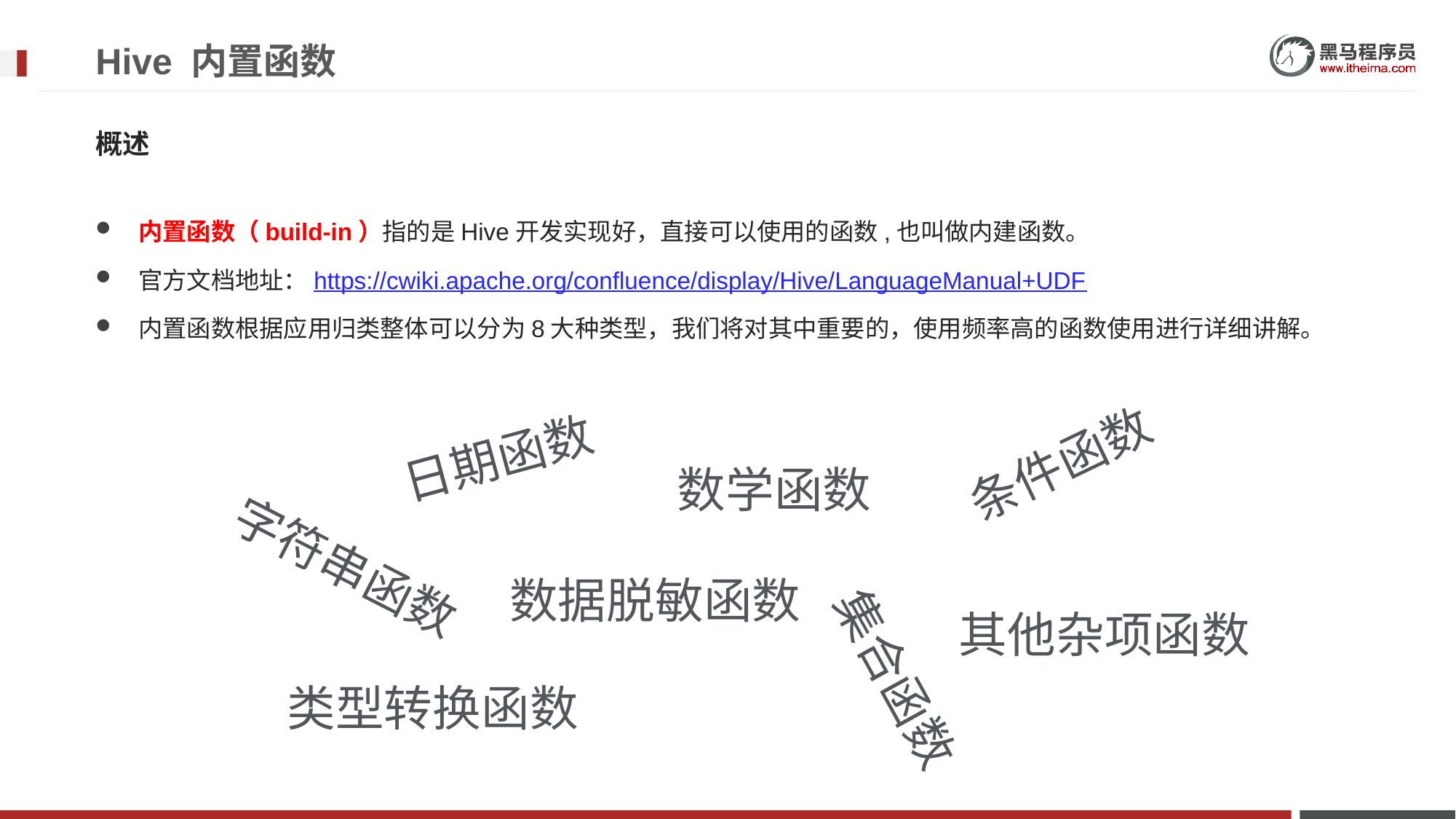

# Hive 内置函数
概述
内置函数（build-in）指的是Hive开发实现好，直接可以使用的函数,也叫做内建函数。
官方文档地址：https://cwiki.apache.org/confluence/display/Hive/LanguageManual+UDF
内置函数根据应用归类整体可以分为8大种类型，我们将对其中重要的，使用频率高的函数使用进行详细讲解。

日期函数
条件函数

数学函数
字符串函数
数据脱敏函数
其他杂项函数
集合函数
类型转换函数